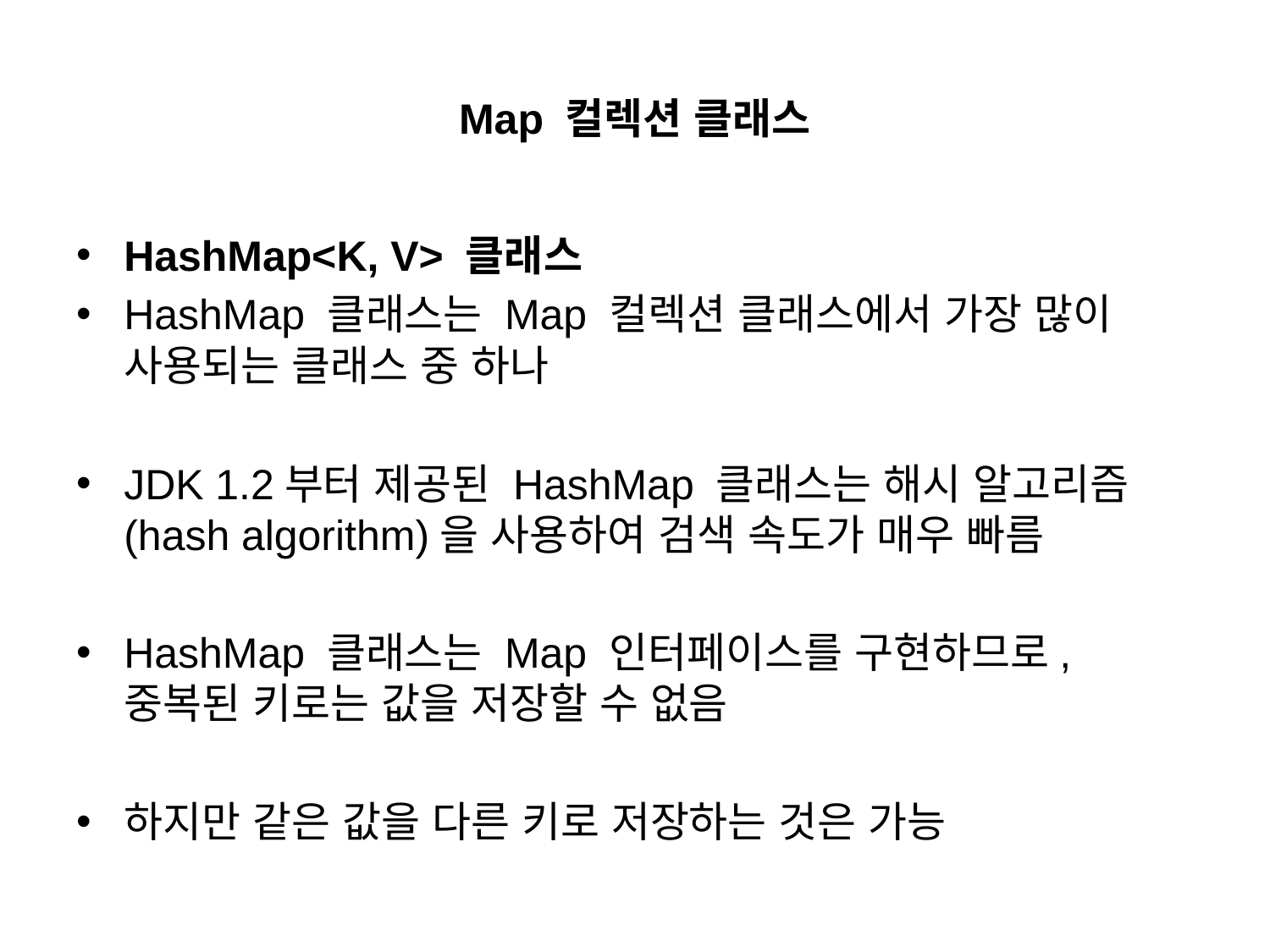

# Map 컬렉션 클래스
HashMap<K, V> 클래스
HashMap 클래스는 Map 컬렉션 클래스에서 가장 많이 사용되는 클래스 중 하나

JDK 1.2부터 제공된 HashMap 클래스는 해시 알고리즘(hash algorithm)을 사용하여 검색 속도가 매우 빠름

HashMap 클래스는 Map 인터페이스를 구현하므로, 중복된 키로는 값을 저장할 수 없음

하지만 같은 값을 다른 키로 저장하는 것은 가능